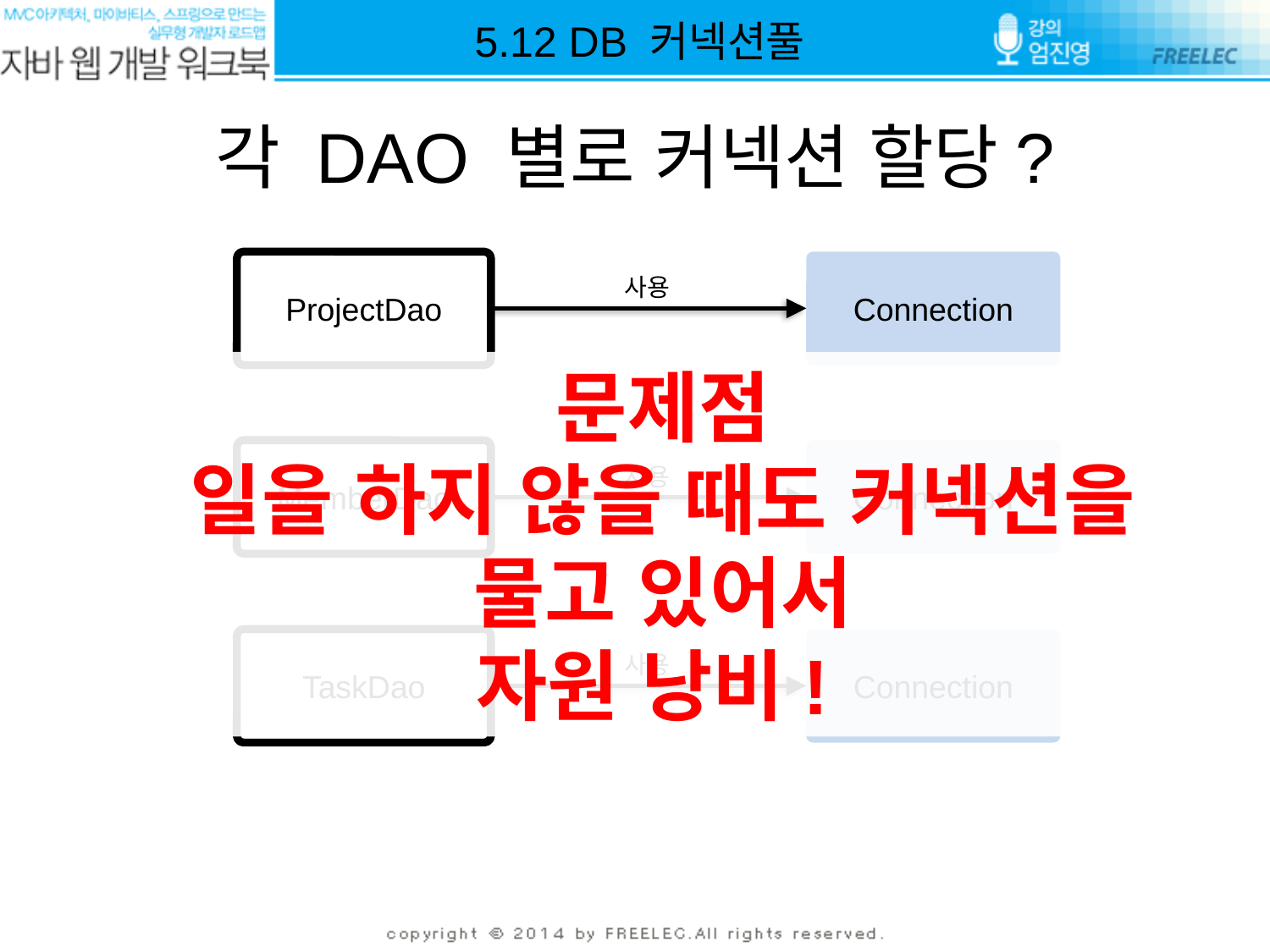

5.12 DB 커넥션풀
각 DAO 별로 커넥션 할당?
ProjectDao

Connection
사용
문제점
일을 하지 않을 때도 커넥션을 물고 있어서
자원 낭비!
MemberDao

Connection
사용
TaskDao

Connection
사용